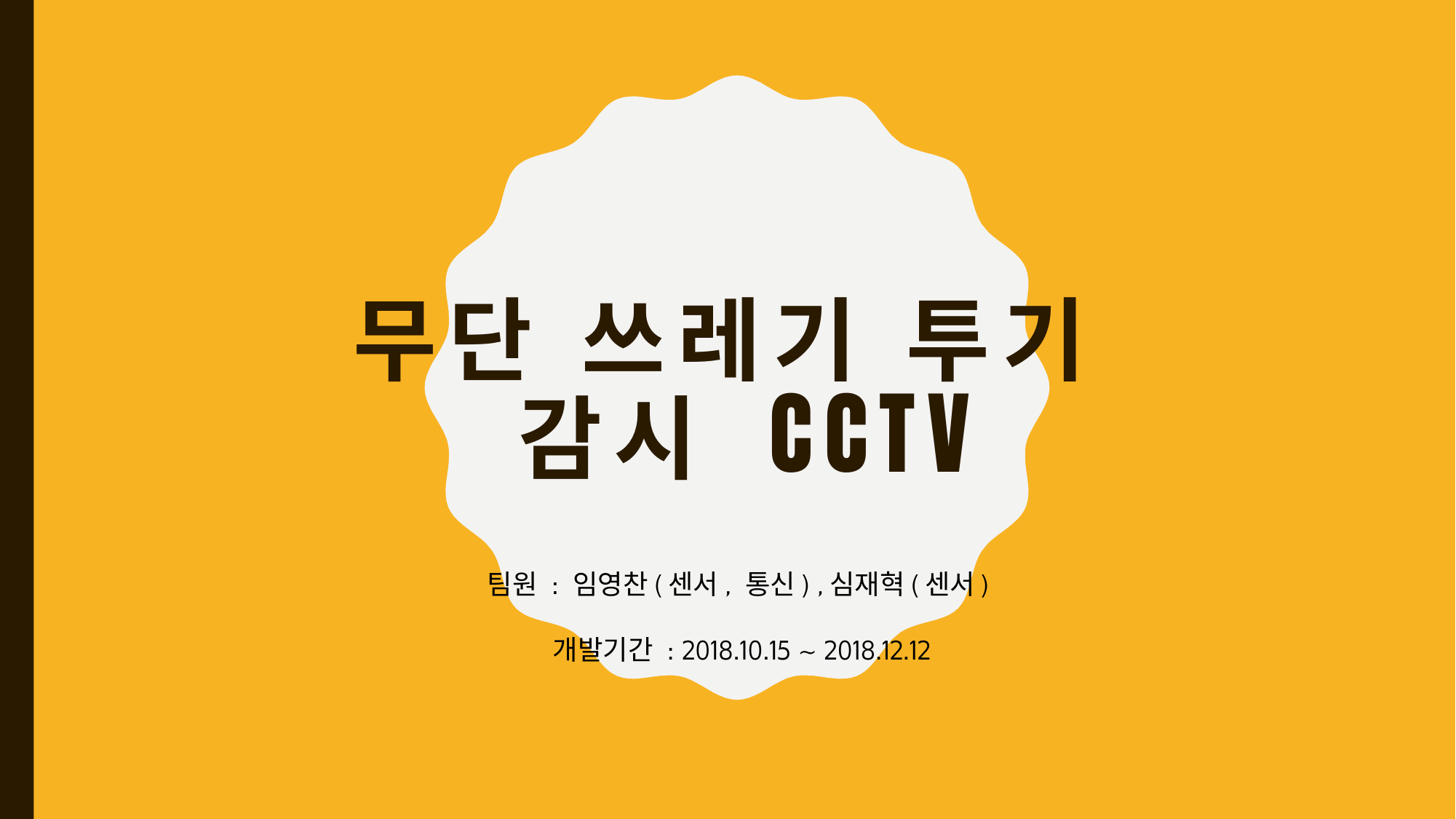

# 무단 쓰레기 투기 감시 CCTV

팀원 : 임영찬(센서, 통신) ,심재혁(센서)

개발기간 : 2018.10.15 ~ 2018.12.12